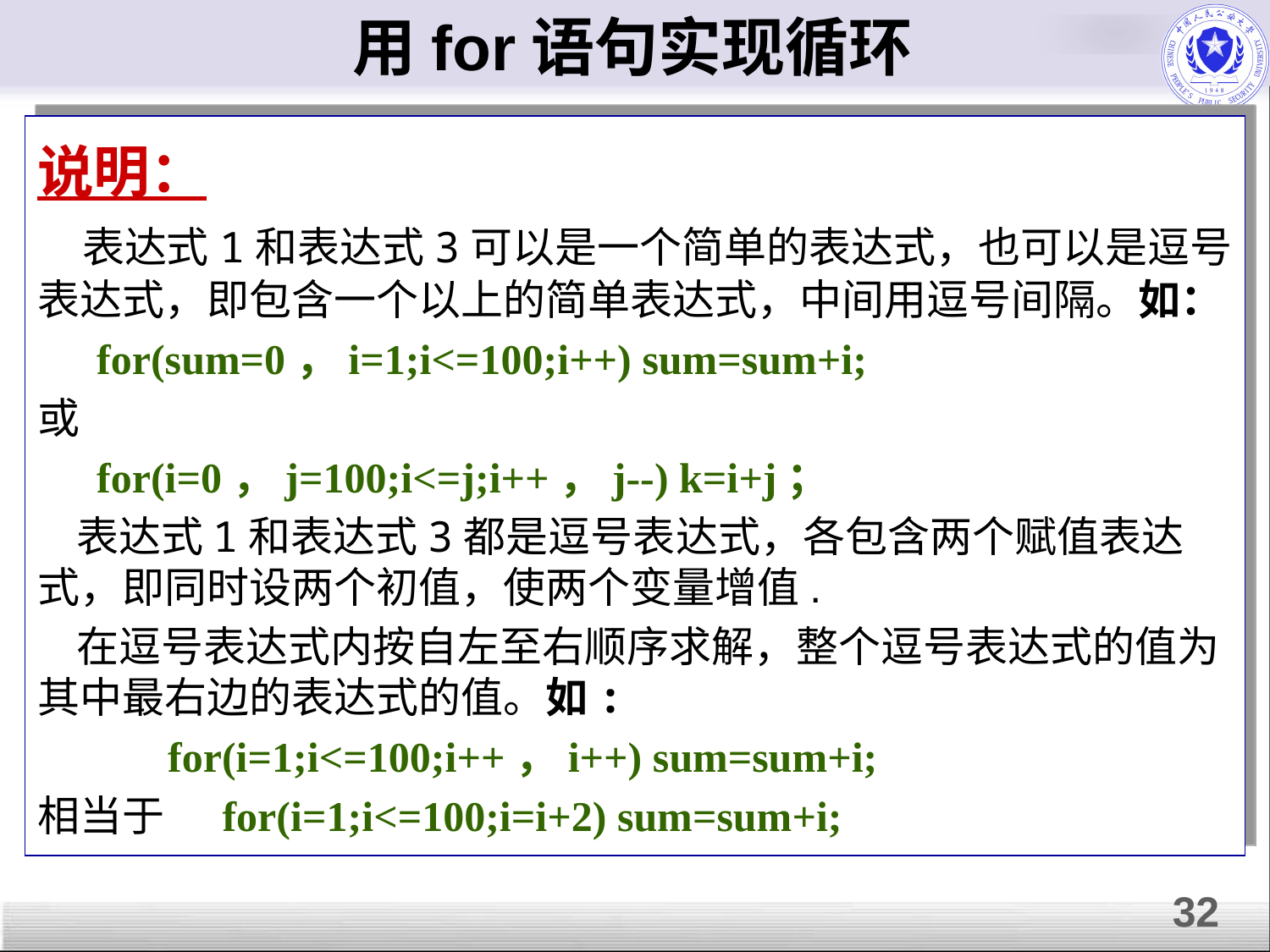

用for语句实现循环
说明：
   表达式1和表达式3可以是一个简单的表达式，也可以是逗号表达式，即包含一个以上的简单表达式，中间用逗号间隔。如：
     for(sum=0，i=1;i<=100;i++) sum=sum+i;
或
     for(i=0，j=100;i<=j;i++，j--) k=i+j；
   表达式1和表达式3都是逗号表达式，各包含两个赋值表达式，即同时设两个初值，使两个变量增值.
   在逗号表达式内按自左至右顺序求解，整个逗号表达式的值为其中最右边的表达式的值。如:
           for(i=1;i<=100;i++，i++) sum=sum+i;
相当于     for(i=1;i<=100;i=i+2) sum=sum+i;